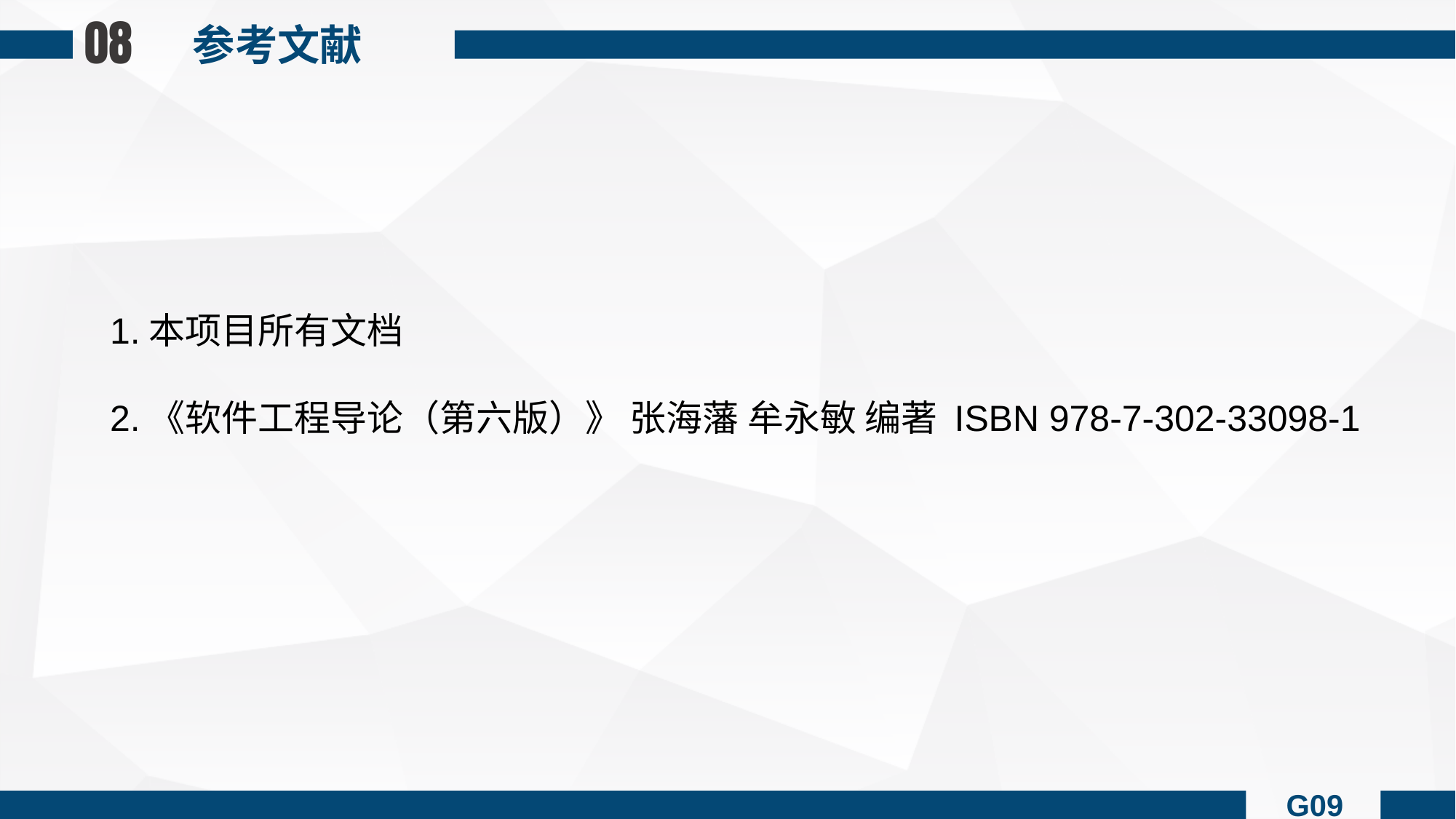

08
参考文献

1.本项目所有文档

2.《软件工程导论（第六版）》 张海藩 牟永敏 编著 ISBN 978-7-302-33098-1
G09